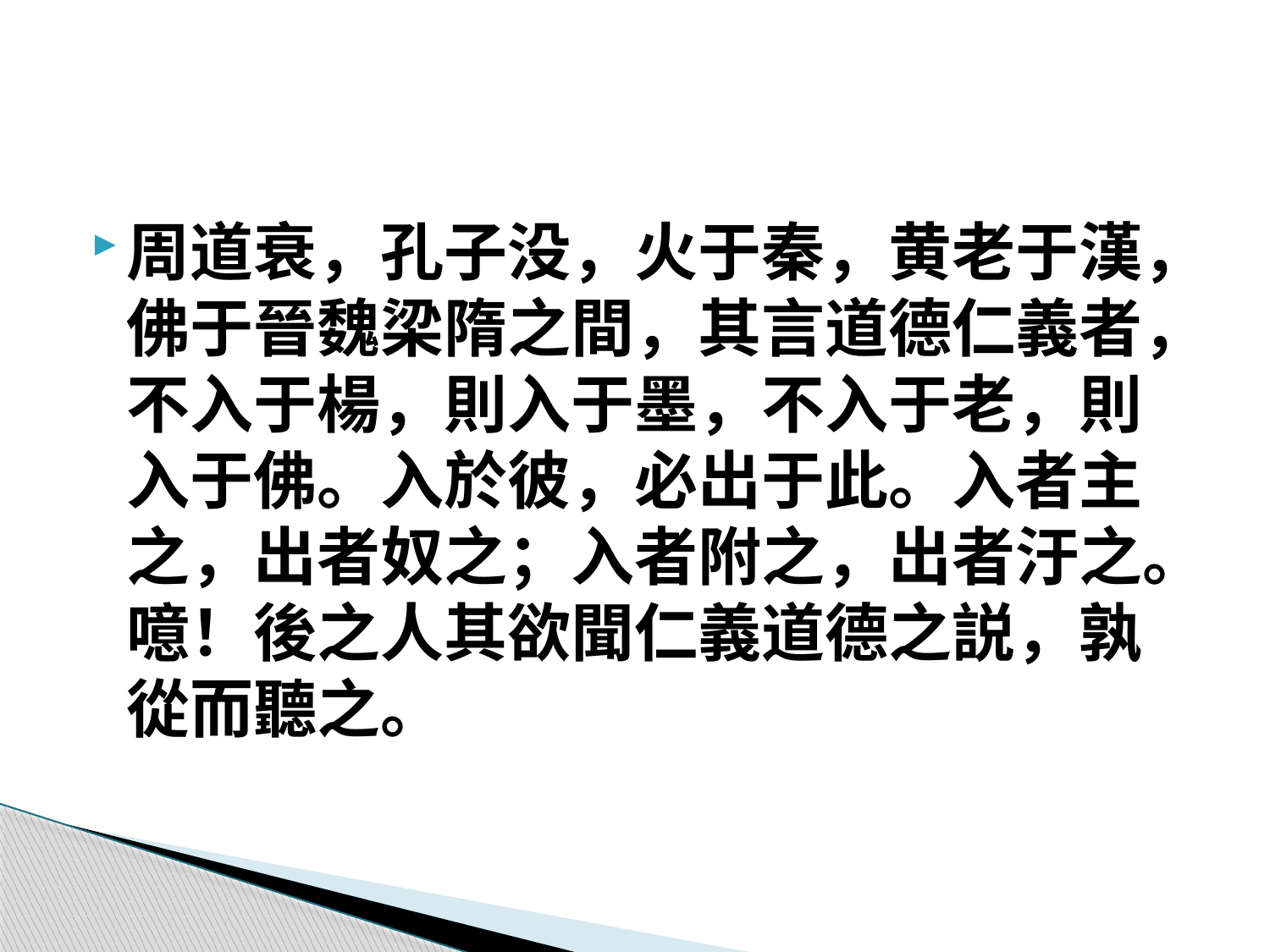

#
周道衰，孔子没，火于秦，黄老于漢，佛于晉魏梁隋之間，其言道德仁義者，不入于楊，則入于墨，不入于老，則入于佛。入於彼，必出于此。入者主之，出者奴之；入者附之，出者汙之。噫！後之人其欲聞仁義道德之説，孰從而聽之。